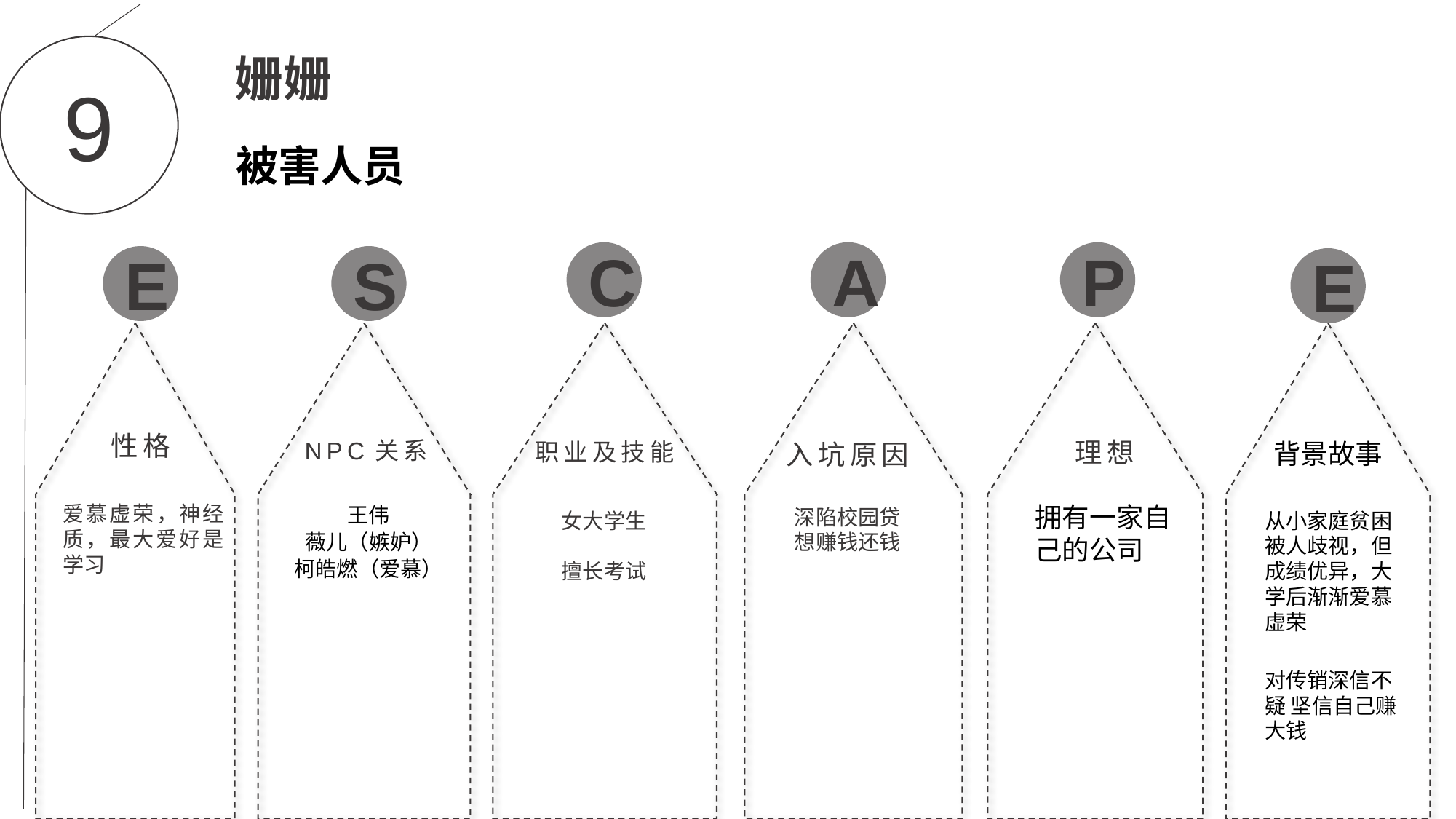

9

姗姗
被害人员
C
A
P
E
S
E

性格
NPC关系
理想
职业及技能
背景故事
入坑原因
王伟
薇儿（嫉妒）
柯皓燃（爱慕）
拥有一家自己的公司
爱慕虚荣，神经质，最大爱好是学习
深陷校园贷
想赚钱还钱
女大学生

擅长考试
从小家庭贫困被人歧视，但成绩优异，大学后渐渐爱慕虚荣
对传销深信不疑 坚信自己赚大钱